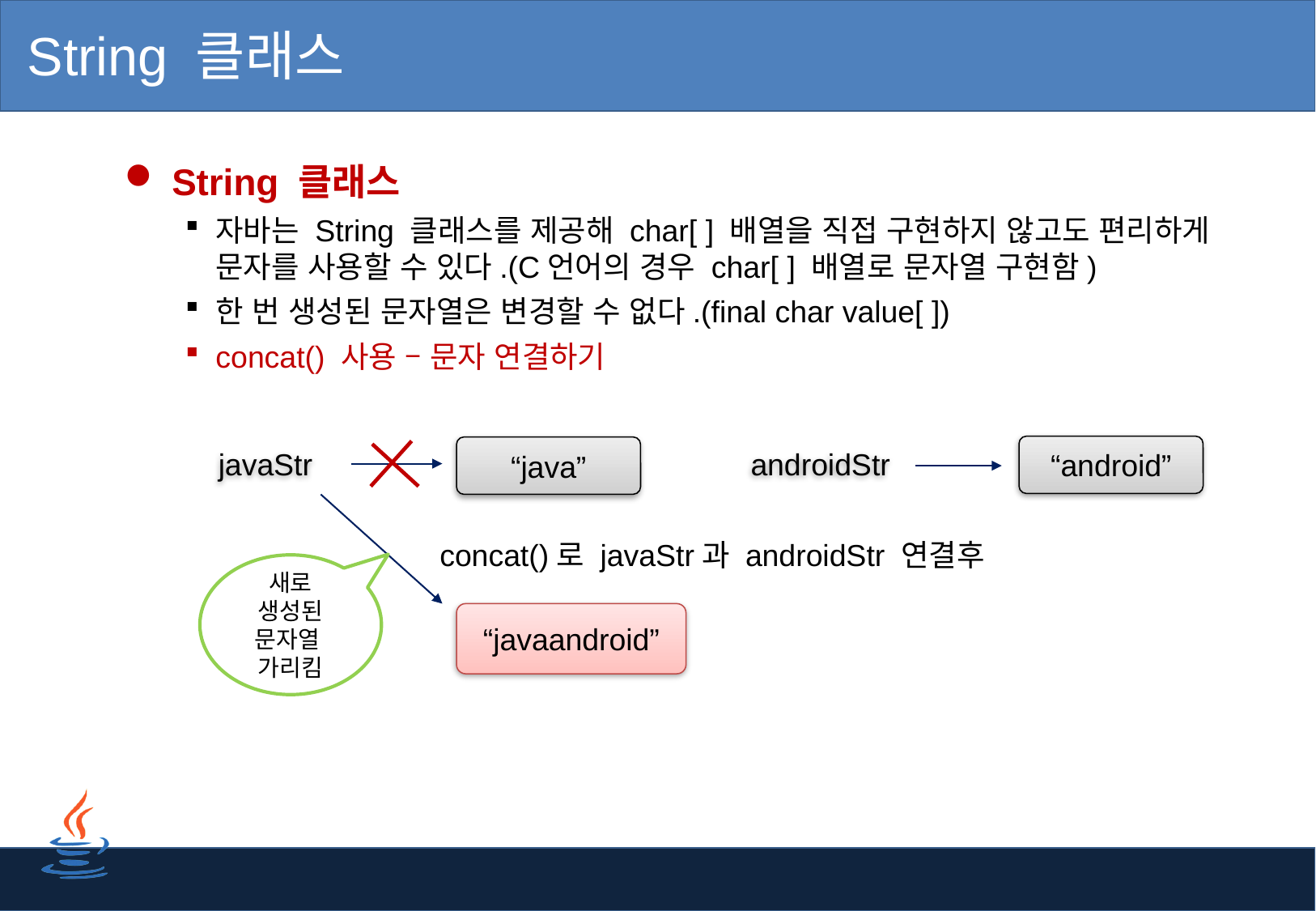

# String 클래스
 String 클래스
자바는 String 클래스를 제공해 char[ ] 배열을 직접 구현하지 않고도 편리하게 문자를 사용할 수 있다.(C언어의 경우 char[ ] 배열로 문자열 구현함)
한 번 생성된 문자열은 변경할 수 없다.(final char value[ ])
concat() 사용 – 문자 연결하기

javaStr
androidStr
“android”
“java”
concat()로 javaStr과 androidStr 연결후
새로 생성된 문자열
가리킴
“javaandroid”
31